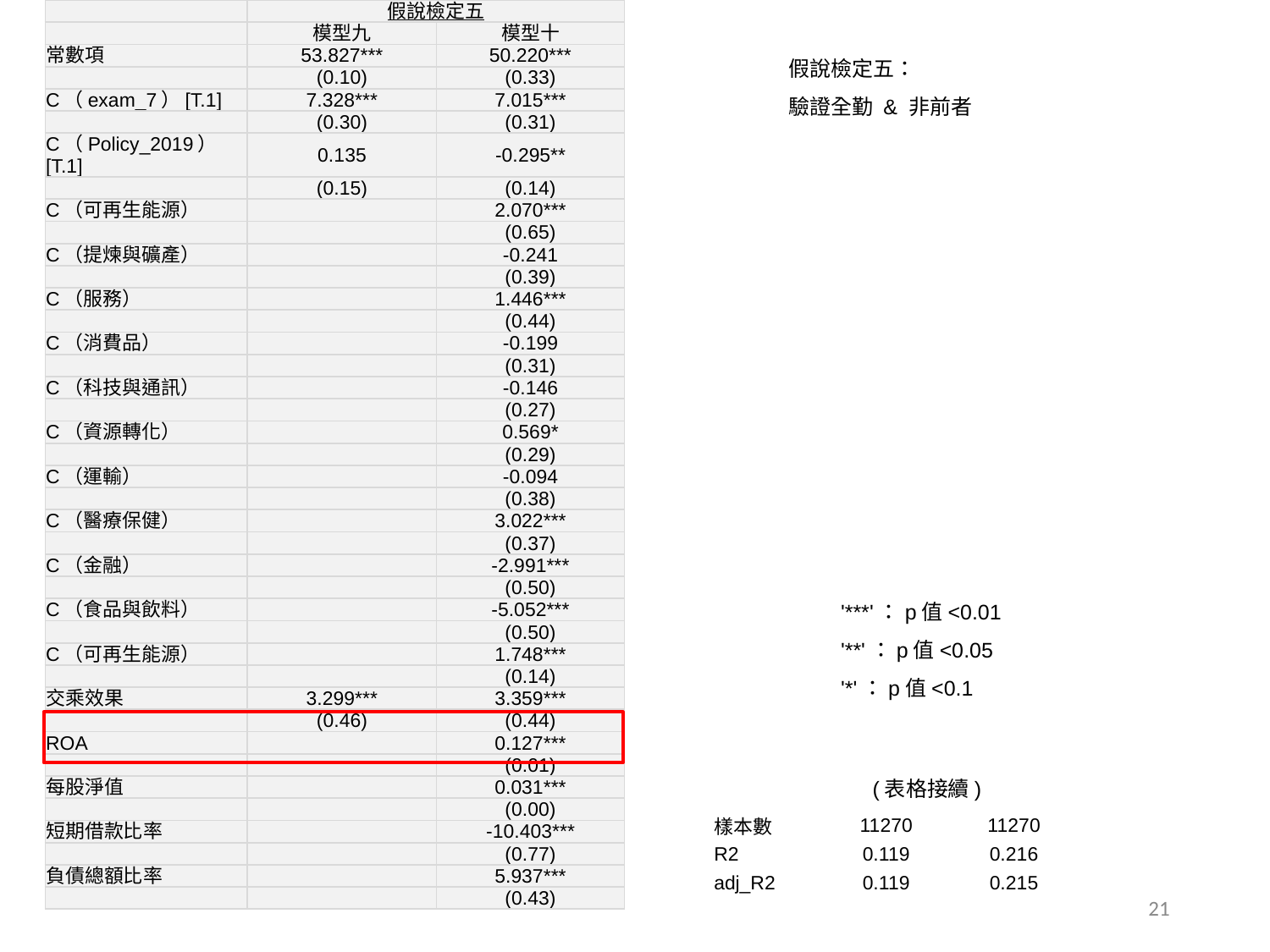

|  | 假說檢定五 |  |
| --- | --- | --- |
|  | 模型九 | 模型十 |
| 常數項 | 53.827\*\*\* | 50.220\*\*\* |
|  | (0.10) | (0.33) |
| C（exam\_7）[T.1] | 7.328\*\*\* | 7.015\*\*\* |
|  | (0.30) | (0.31) |
| C（Policy\_2019）[T.1] | 0.135 | -0.295\*\* |
|  | (0.15) | (0.14) |
| C（可再生能源） |  | 2.070\*\*\* |
|  |  | (0.65) |
| C（提煉與礦產） |  | -0.241 |
|  |  | (0.39) |
| C（服務） |  | 1.446\*\*\* |
|  |  | (0.44) |
| C（消費品） |  | -0.199 |
|  |  | (0.31) |
| C（科技與通訊） |  | -0.146 |
|  |  | (0.27) |
| C（資源轉化） |  | 0.569\* |
|  |  | (0.29) |
| C（運輸） |  | -0.094 |
|  |  | (0.38) |
| C（醫療保健） |  | 3.022\*\*\* |
|  |  | (0.37) |
| C（金融） |  | -2.991\*\*\* |
|  |  | (0.50) |
| C（食品與飲料） |  | -5.052\*\*\* |
|  |  | (0.50) |
| C（可再生能源） |  | 1.748\*\*\* |
|  |  | (0.14) |
| 交乘效果 | 3.299\*\*\* | 3.359\*\*\* |
|  | (0.46) | (0.44) |
| ROA |  | 0.127\*\*\* |
|  |  | (0.01) |
| 每股淨值 |  | 0.031\*\*\* |
|  |  | (0.00) |
| 短期借款比率 |  | -10.403\*\*\* |
|  |  | (0.77) |
| 負債總額比率 |  | 5.937\*\*\* |
|  |  | (0.43) |
假說檢定五：
驗證全勤 & 非前者
'***'：p值<0.01
'**'：p值<0.05
'*'：p值<0.1

(表格接續)

| 樣本數 | 11270 | 11270 |
| --- | --- | --- |
| R2 | 0.119 | 0.216 |
| adj\_R2 | 0.119 | 0.215 |
21